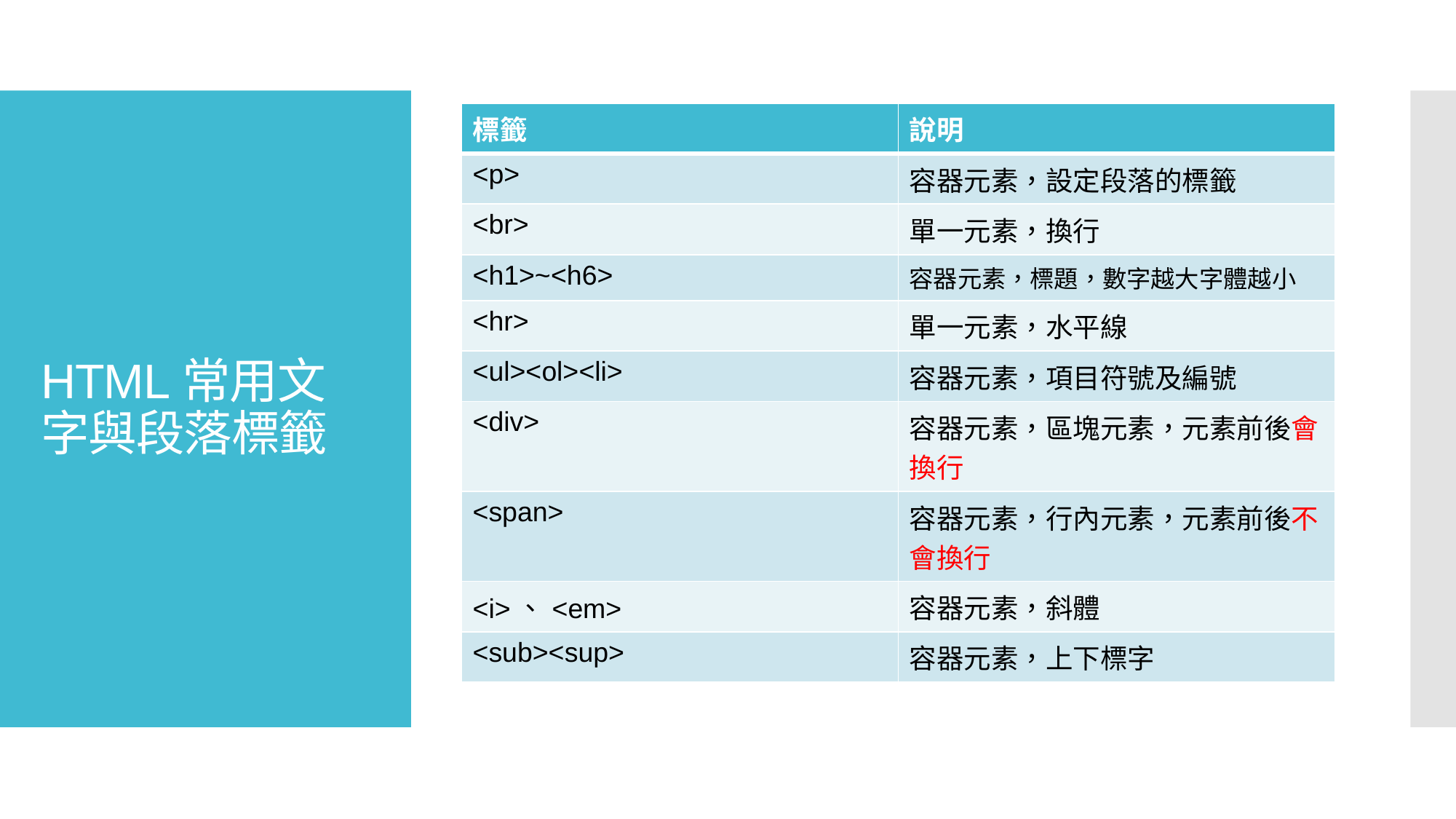

| 標籤 | 說明 |
| --- | --- |
| <p> | 容器元素，設定段落的標籤 |
| <br> | 單一元素，換行 |
| <h1>~<h6> | 容器元素，標題，數字越大字體越小 |
| <hr> | 單一元素，水平線 |
| <ul><ol><li> | 容器元素，項目符號及編號 |
| <div> | 容器元素，區塊元素，元素前後會換行 |
| <span> | 容器元素，行內元素，元素前後不會換行 |
| <i>、<em> | 容器元素，斜體 |
| <sub><sup> | 容器元素，上下標字 |
# HTML常用文字與段落標籤